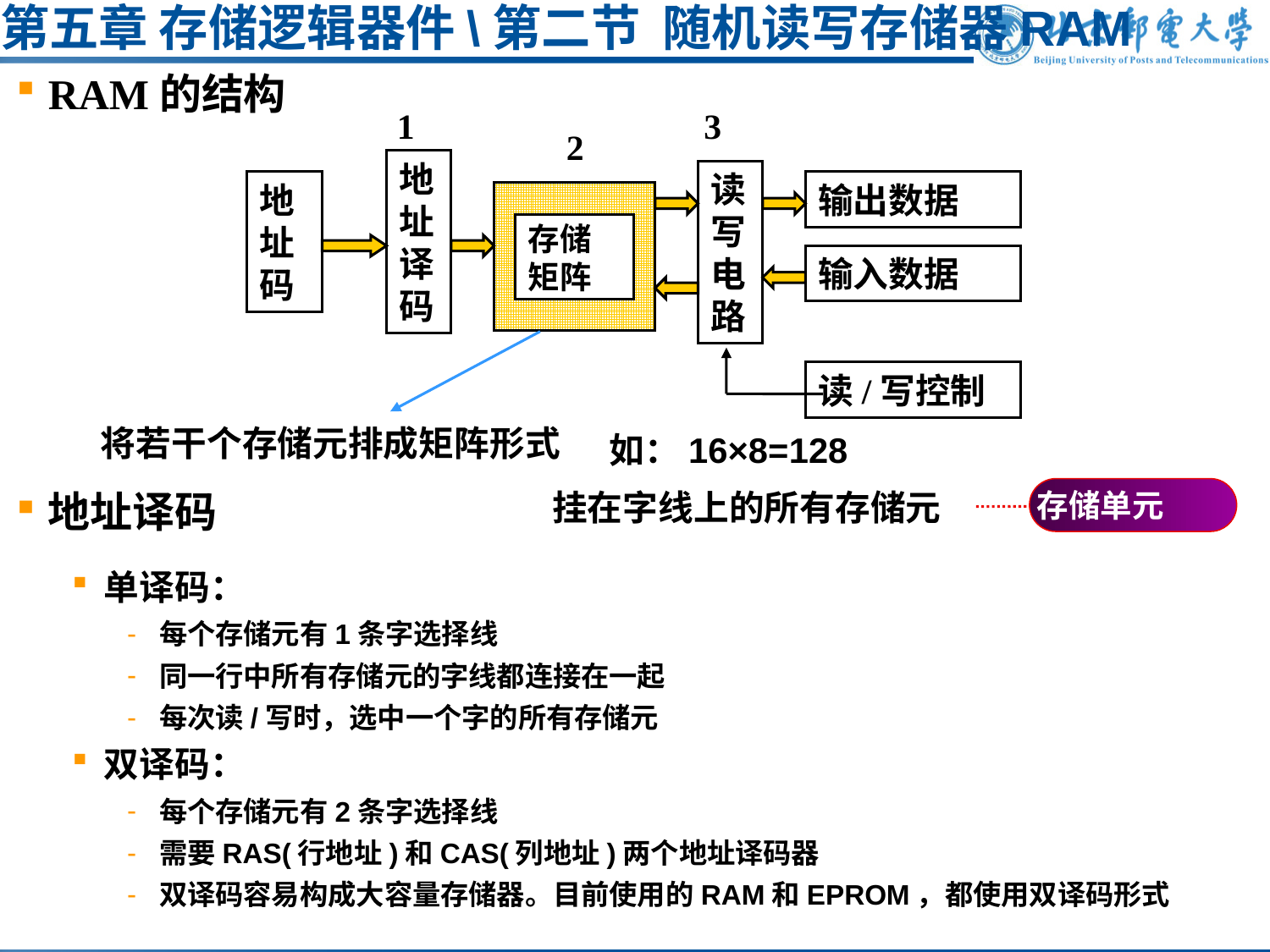

# 第五章 存储逻辑器件\第二节  随机读写存储器RAM
RAM的结构

地址译码

1
3
2
地址译码
读写电路
地址码
输出数据

存储
矩阵

输入数据

读/写控制

将若干个存储元排成矩阵形式
 如：16×8=128
挂在字线上的所有存储元
存储单元

单译码：
每个存储元有1条字选择线
同一行中所有存储元的字线都连接在一起
每次读/写时，选中一个字的所有存储元
双译码：
每个存储元有2条字选择线
需要RAS(行地址)和CAS(列地址)两个地址译码器
双译码容易构成大容量存储器。目前使用的RAM和EPROM，都使用双译码形式